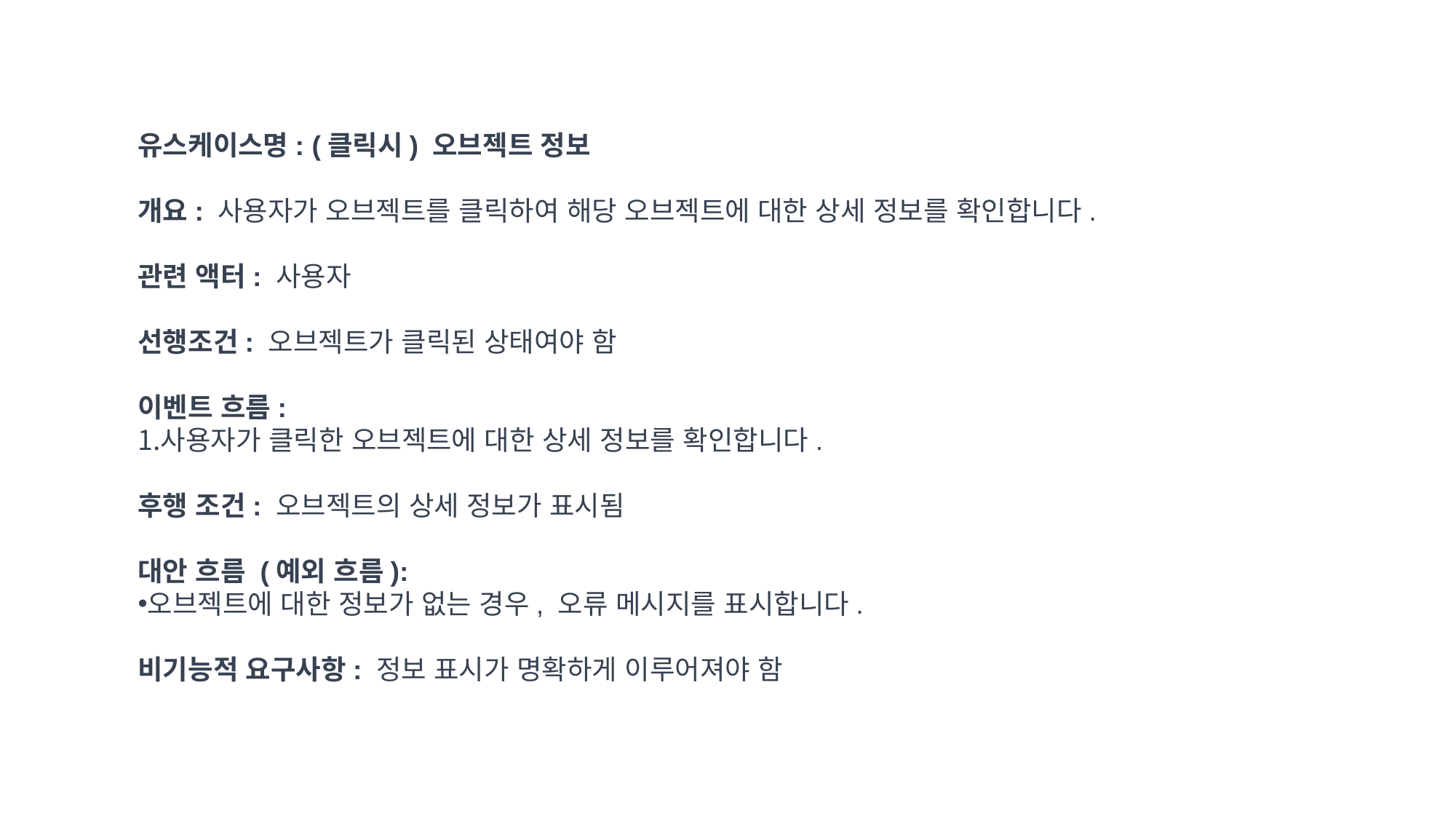

유스케이스명: (클릭시) 오브젝트 정보

개요: 사용자가 오브젝트를 클릭하여 해당 오브젝트에 대한 상세 정보를 확인합니다.

관련 액터: 사용자

선행조건: 오브젝트가 클릭된 상태여야 함

이벤트 흐름:
사용자가 클릭한 오브젝트에 대한 상세 정보를 확인합니다.

후행 조건: 오브젝트의 상세 정보가 표시됨

대안 흐름 (예외 흐름):
오브젝트에 대한 정보가 없는 경우, 오류 메시지를 표시합니다.

비기능적 요구사항: 정보 표시가 명확하게 이루어져야 함